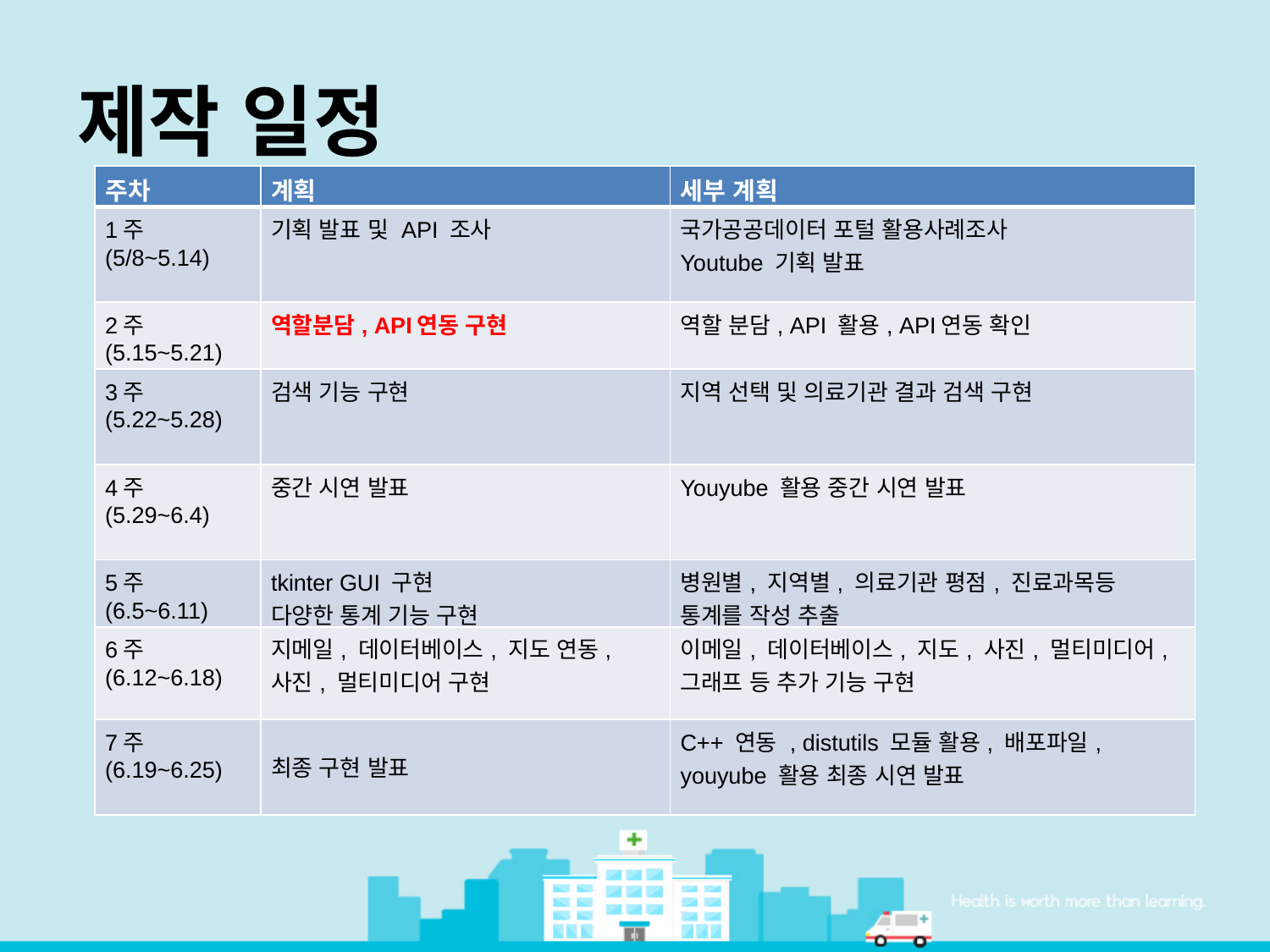

제작 일정

| 주차 | 계획 | 세부 계획 |
| --- | --- | --- |
| 1주 (5/8~5.14) | 기획 발표 및 API 조사 | 국가공공데이터 포털 활용사례조사 Youtube 기획 발표 |
| 2주 (5.15~5.21) | 역할분담, API연동 구현 | 역할 분담, API 활용, API연동 확인 |
| 3주 (5.22~5.28) | 검색 기능 구현 | 지역 선택 및 의료기관 결과 검색 구현 |
| 4주 (5.29~6.4) | 중간 시연 발표 | Youyube 활용 중간 시연 발표 |
| 5주 (6.5~6.11) | tkinter GUI 구현 다양한 통계 기능 구현 | 병원별, 지역별, 의료기관 평점, 진료과목등 통계를 작성 추출 |
| 6주 (6.12~6.18) | 지메일, 데이터베이스, 지도 연동, 사진, 멀티미디어 구현 | 이메일, 데이터베이스, 지도, 사진, 멀티미디어, 그래프 등 추가 기능 구현 |
| 7주 (6.19~6.25) | 최종 구현 발표 | C++ 연동 , distutils 모듈 활용, 배포파일, youyube 활용 최종 시연 발표 |